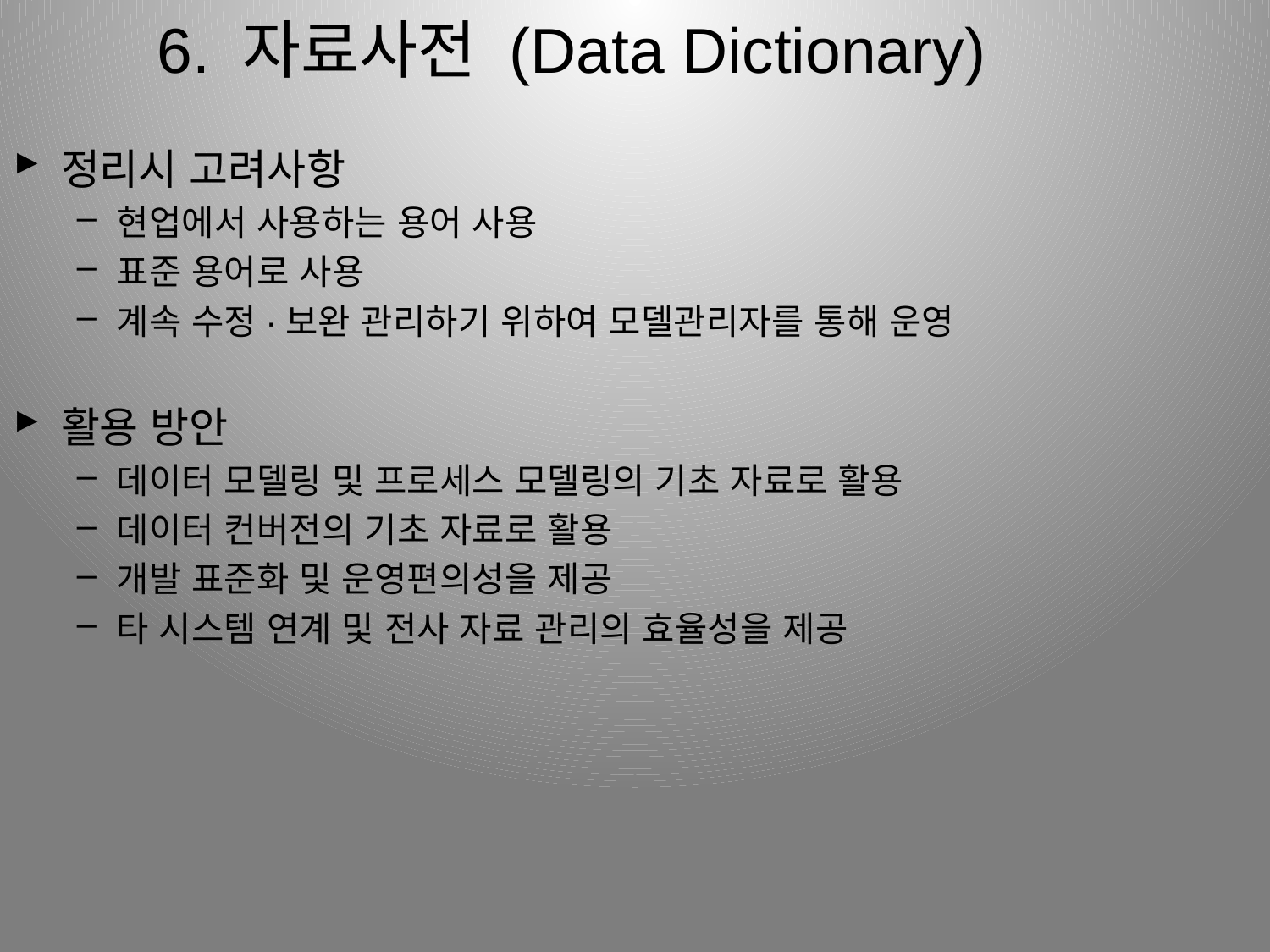

# 6. 자료사전 (Data Dictionary)
정리시 고려사항
현업에서 사용하는 용어 사용
표준 용어로 사용
계속 수정·보완 관리하기 위하여 모델관리자를 통해 운영
활용 방안
데이터 모델링 및 프로세스 모델링의 기초 자료로 활용
데이터 컨버전의 기초 자료로 활용
개발 표준화 및 운영편의성을 제공
타 시스템 연계 및 전사 자료 관리의 효율성을 제공